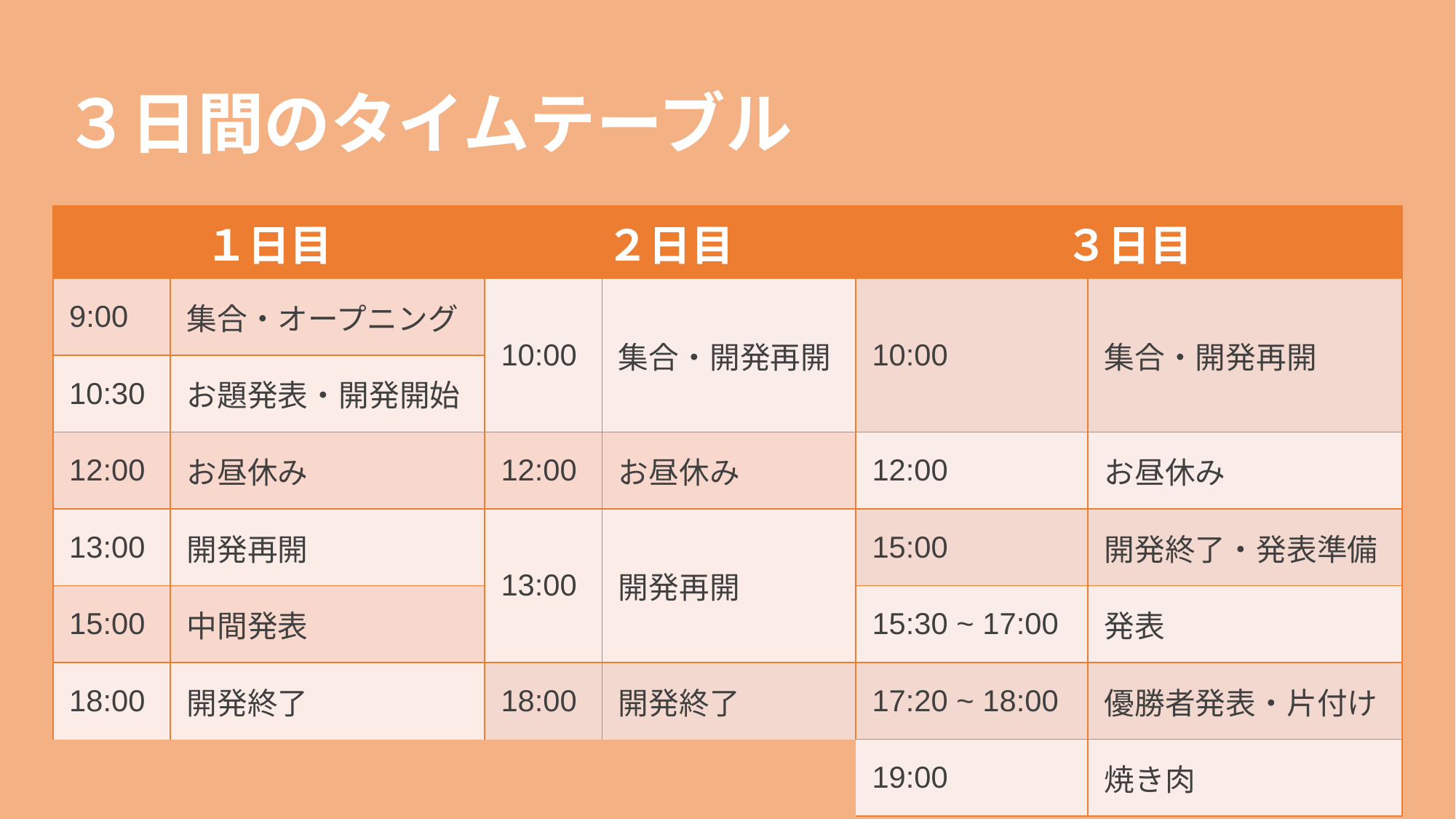

# ３日間のタイムテーブル
| １日目 |  | ２日目 |  | ３日目 |  |
| --- | --- | --- | --- | --- | --- |
| 9:00 | 集合・オープニング | 10:00 | 集合・開発再開 | 10:00 | 集合・開発再開 |
| 10:30 | お題発表・開発開始 |  |  |  |  |
| 12:00 | お昼休み | 12:00 | お昼休み | 12:00 | お昼休み |
| 13:00 | 開発再開 | 13:00 | 開発再開 | 15:00 | 開発終了・発表準備 |
| 15:00 | 中間発表 |  |  | 15:30 ~ 17:00 | 発表 |
| 18:00 | 開発終了 | 18:00 | 開発終了 | 17:20 ~ 18:00 | 優勝者発表・片付け |
|  |  |  |  | 19:00 | 焼き肉 |